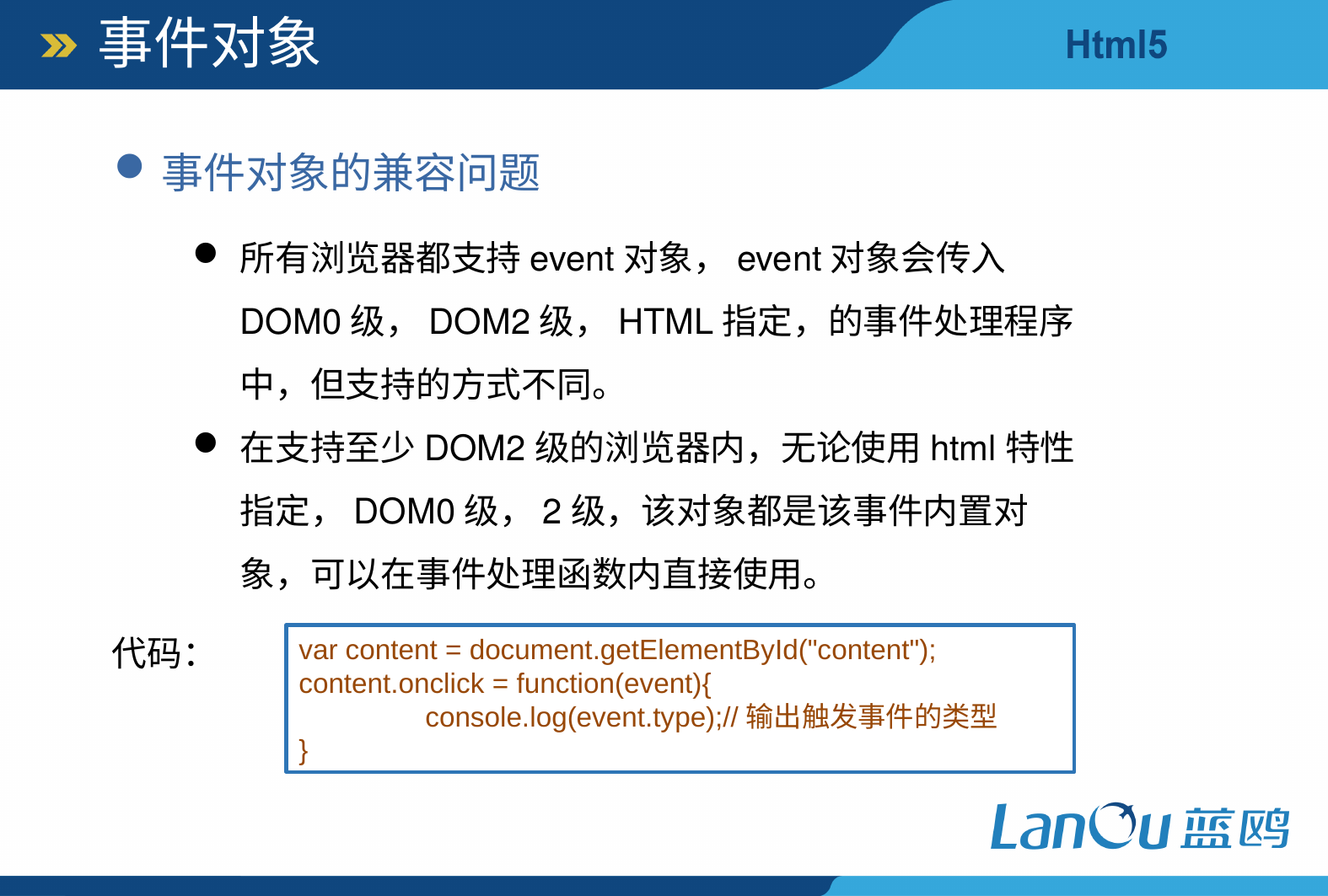

事件对象
事件对象的兼容问题
所有浏览器都支持event对象，event对象会传入DOM0级，DOM2级，HTML指定，的事件处理程序中，但支持的方式不同。
在支持至少DOM2级的浏览器内，无论使用html特性指定，DOM0级，2级，该对象都是该事件内置对象，可以在事件处理函数内直接使用。
代码：
var content = document.getElementById("content");
content.onclick = function(event){
	console.log(event.type);//输出触发事件的类型
}